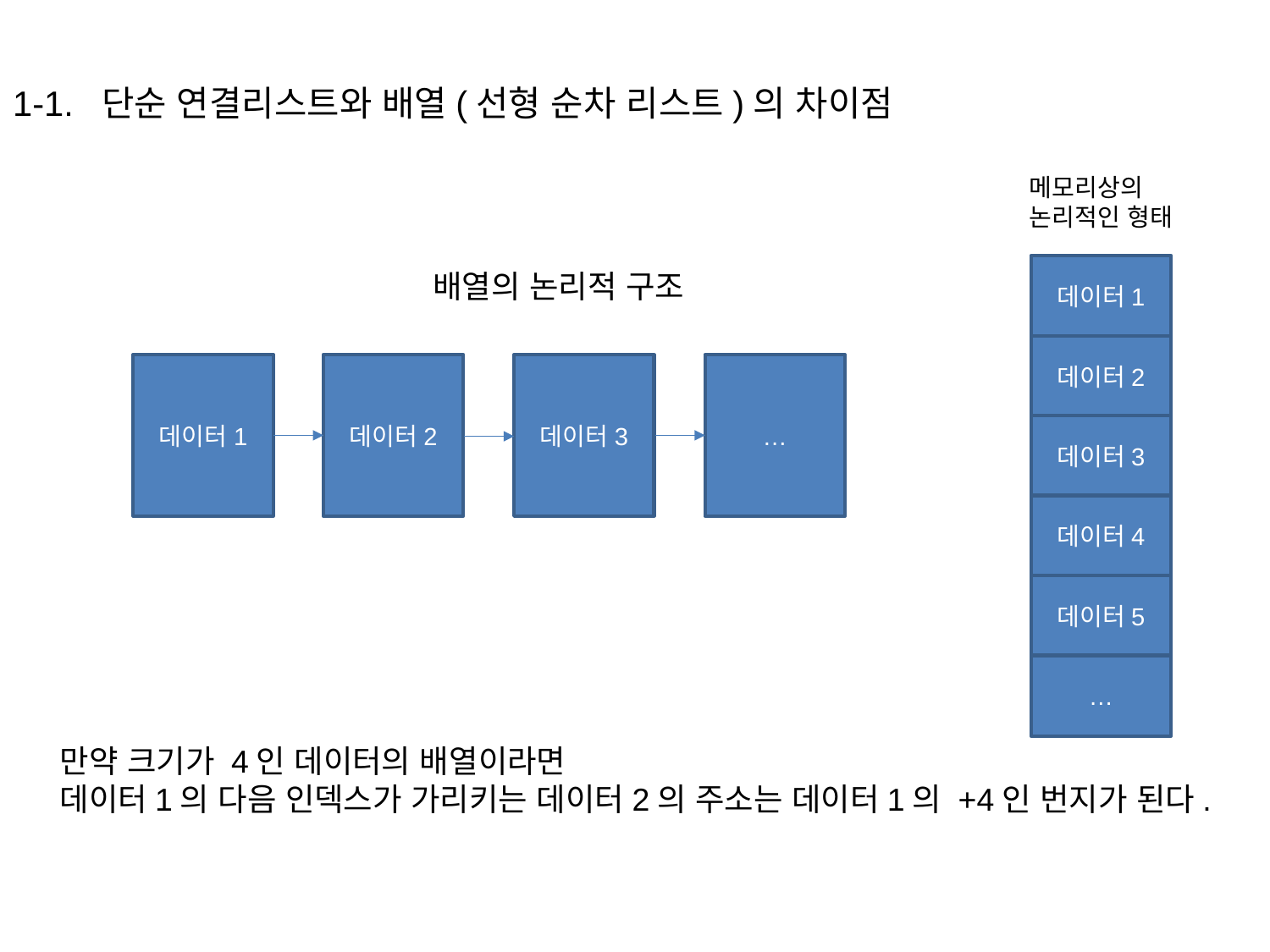

1-1.  단순 연결리스트와 배열(선형 순차 리스트)의 차이점
메모리상의
논리적인 형태
데이터1
배열의 논리적 구조
데이터2
데이터1
데이터2
데이터3
…
데이터3
데이터4
데이터5
…
만약 크기가 4인 데이터의 배열이라면
데이터1의 다음 인덱스가 가리키는 데이터2의 주소는 데이터1의 +4인 번지가 된다.